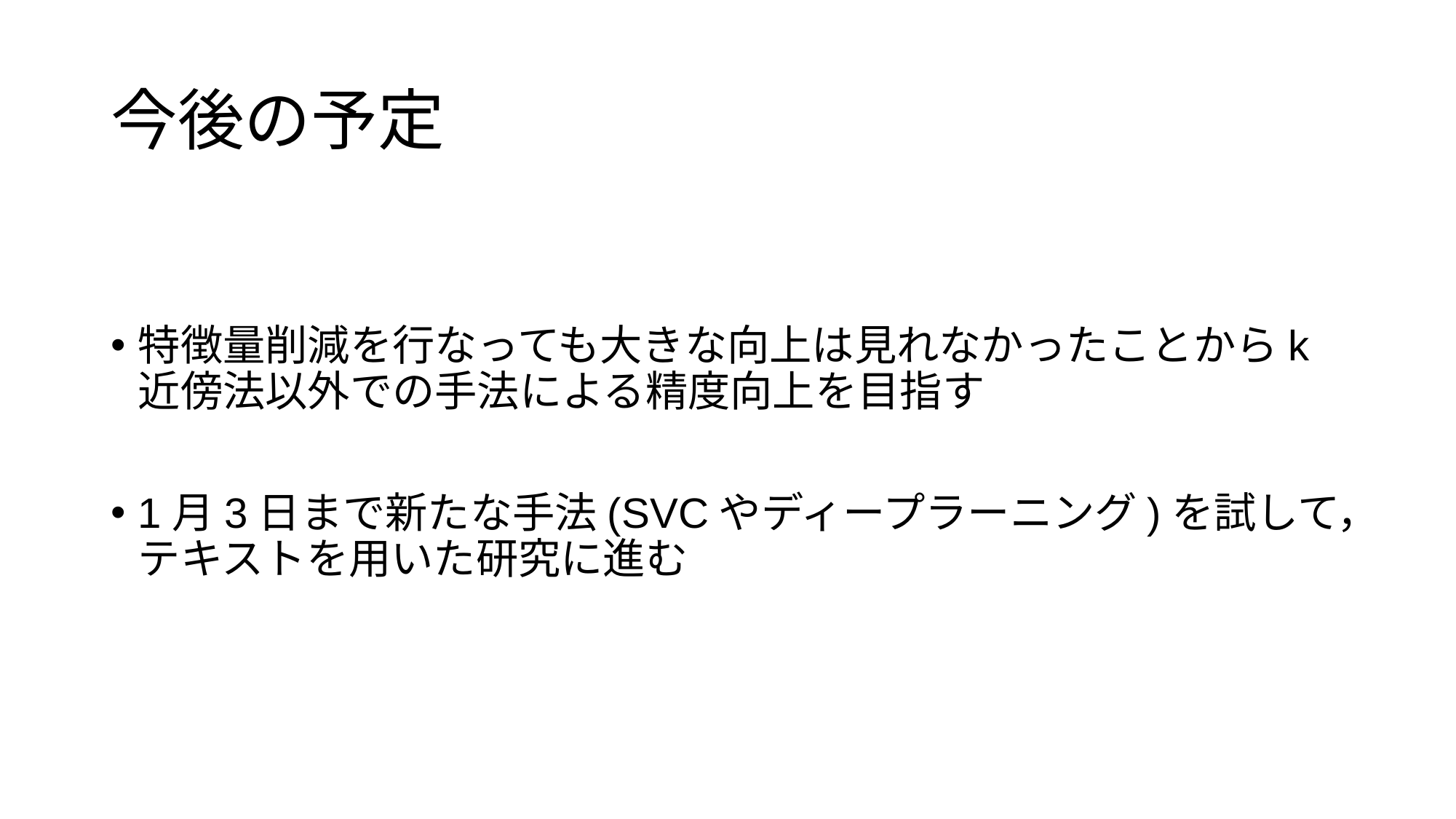

# 今後の予定
特徴量削減を行なっても大きな向上は見れなかったことからk近傍法以外での手法による精度向上を目指す

1月3日まで新たな手法(SVCやディープラーニング)を試して，テキストを用いた研究に進む